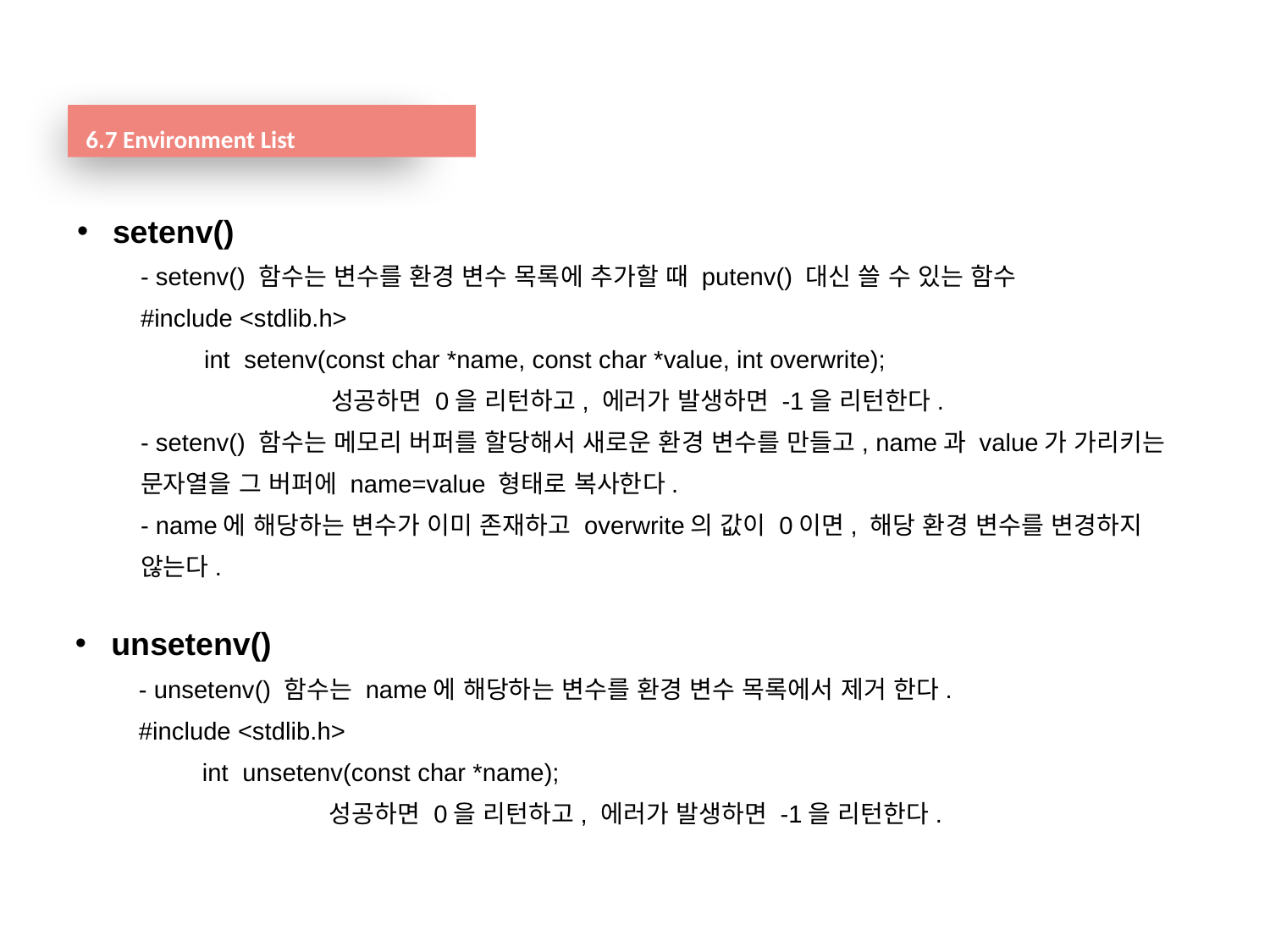

6.7 Environment List
setenv()
- setenv() 함수는 변수를 환경 변수 목록에 추가할 때 putenv() 대신 쓸 수 있는 함수
#include <stdlib.h>
int  setenv(const char *name, const char *value, int overwrite);
	성공하면 0을 리턴하고, 에러가 발생하면 -1을 리턴한다.
- setenv() 함수는 메모리 버퍼를 할당해서 새로운 환경 변수를 만들고, name과 value가 가리키는 문자열을 그 버퍼에 name=value 형태로 복사한다.
- name에 해당하는 변수가 이미 존재하고 overwrite의 값이 0이면, 해당 환경 변수를 변경하지 않는다.
unsetenv()
- unsetenv() 함수는 name에 해당하는 변수를 환경 변수 목록에서 제거 한다.
#include <stdlib.h>
int  unsetenv(const char *name);
	성공하면 0을 리턴하고, 에러가 발생하면 -1을 리턴한다.